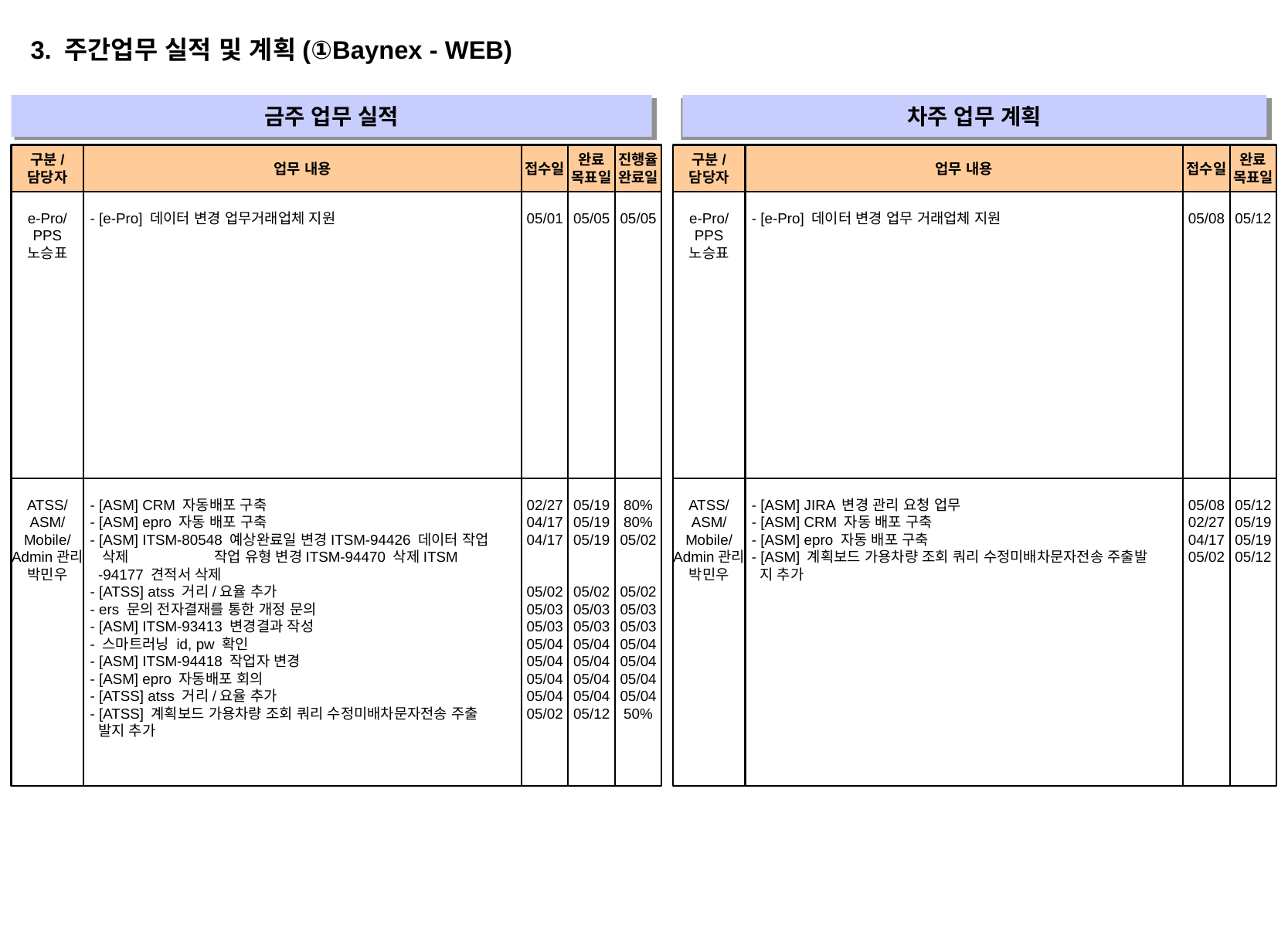

3. 주간업무 실적 및 계획(①Baynex - WEB)
금주 업무 실적
차주 업무 계획
" "
" "
구분/
담당자
업무 내용
접수일
완료
목표일
진행율
완료일
구분/
담당자
업무 내용
접수일
완료
목표일
e-Pro/
PPS
노승표

- [e-Pro] 데이터 변경 업무거래업체 지원
05/01
05/05
05/05
e-Pro/
PPS
노승표

- [e-Pro] 데이터 변경 업무 거래업체 지원
05/08
05/12
ATSS/
ASM/
Mobile/
Admin관리
박민우

- [ASM] CRM 자동배포 구축
- [ASM] epro 자동 배포 구축
- [ASM] ITSM-80548 예상완료일 변경ITSM-94426 데이터 작업
   삭제                     작업 유형 변경ITSM-94470 삭제ITSM
  -94177 견적서 삭제
- [ATSS] atss 거리/요율 추가
- ers 문의 전자결재를 통한 개정 문의
- [ASM] ITSM-93413 변경결과 작성
- 스마트러닝 id, pw 확인
- [ASM] ITSM-94418 작업자 변경
- [ASM] epro 자동배포 회의
- [ATSS] atss 거리/요율 추가
- [ATSS] 계획보드 가용차량 조회 쿼리 수정미배차문자전송 주출
  발지 추가
02/27
04/17
04/17
05/02
05/03
05/03
05/04
05/04
05/04
05/04
05/02
05/19
05/19
05/19
05/02
05/03
05/03
05/04
05/04
05/04
05/04
05/12
80%
80%
05/02
05/02
05/03
05/03
05/04
05/04
05/04
05/04
50%
ATSS/
ASM/
Mobile/
Admin관리
박민우

- [ASM] JIRA 변경 관리 요청 업무
- [ASM] CRM 자동 배포 구축
- [ASM] epro 자동 배포 구축
- [ASM] 계획보드 가용차량 조회 쿼리 수정미배차문자전송 주출발
  지 추가
05/08
02/27
04/17
05/02
05/12
05/19
05/19
05/12